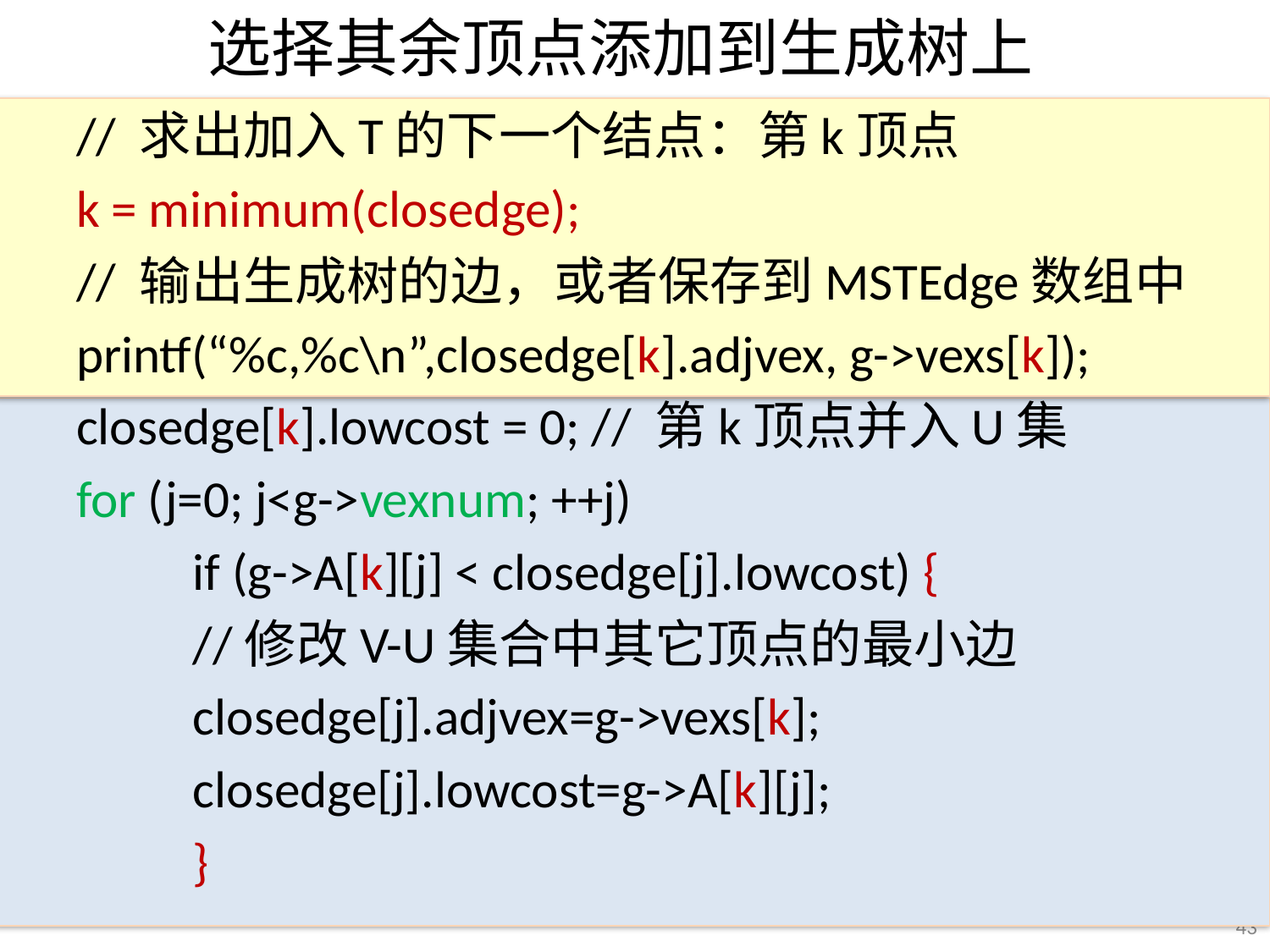

# 选择其余顶点添加到生成树上
// 求出加入T的下一个结点：第k顶点
k = minimum(closedge);
// 输出生成树的边，或者保存到MSTEdge数组中
printf(“%c,%c\n”,closedge[k].adjvex, g->vexs[k]);
closedge[k].lowcost = 0; // 第k顶点并入U集
for (j=0; j<g->vexnum; ++j)
	if (g->A[k][j] < closedge[j].lowcost) {
	//修改V-U集合中其它顶点的最小边
	closedge[j].adjvex=g->vexs[k];
	closedge[j].lowcost=g->A[k][j];
	}

43